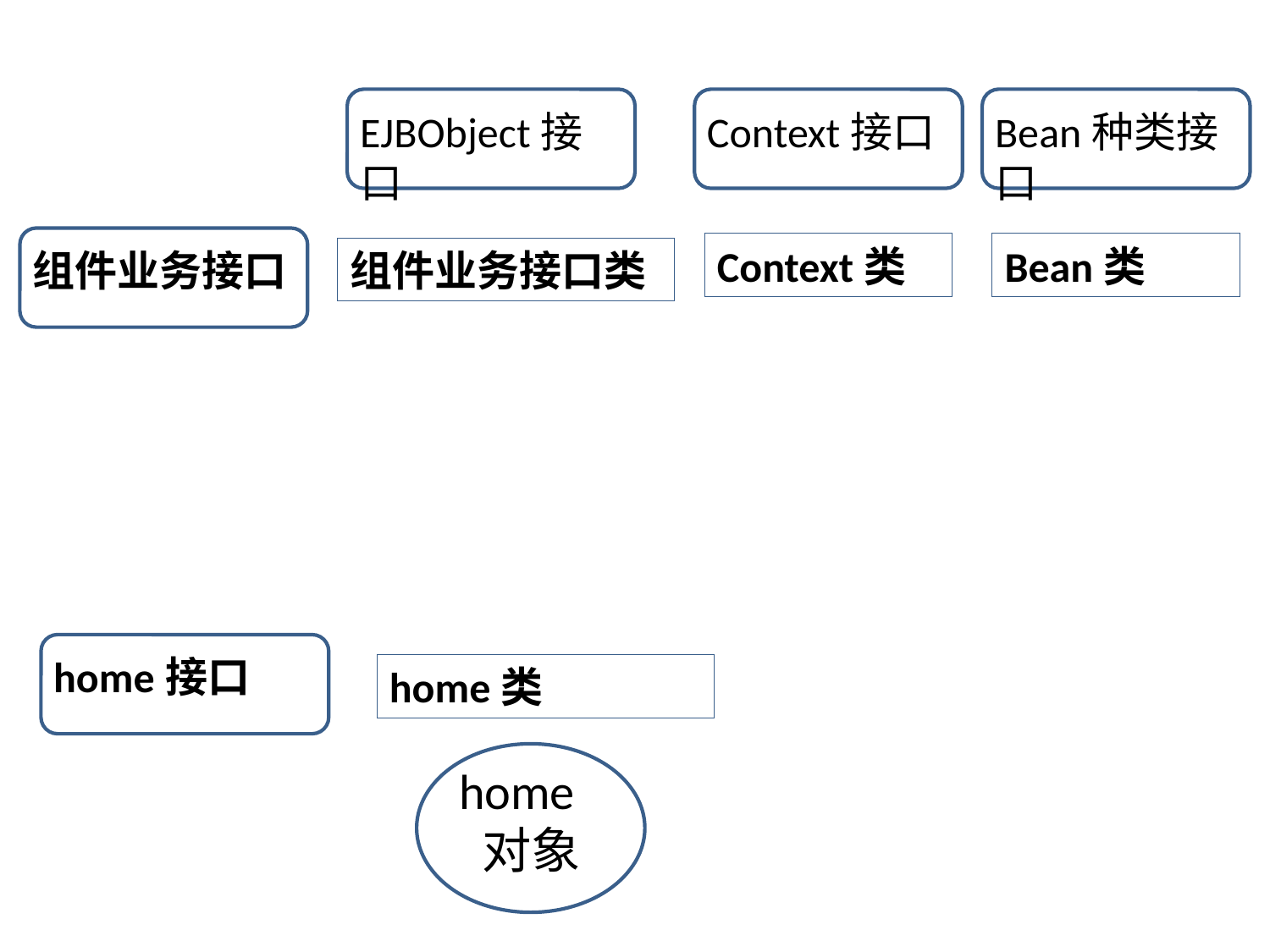

EJBObject接口

Context接口

Bean种类接口

组件业务接口
Context类
Bean类
组件业务接口类

home接口
home类

home
 对象